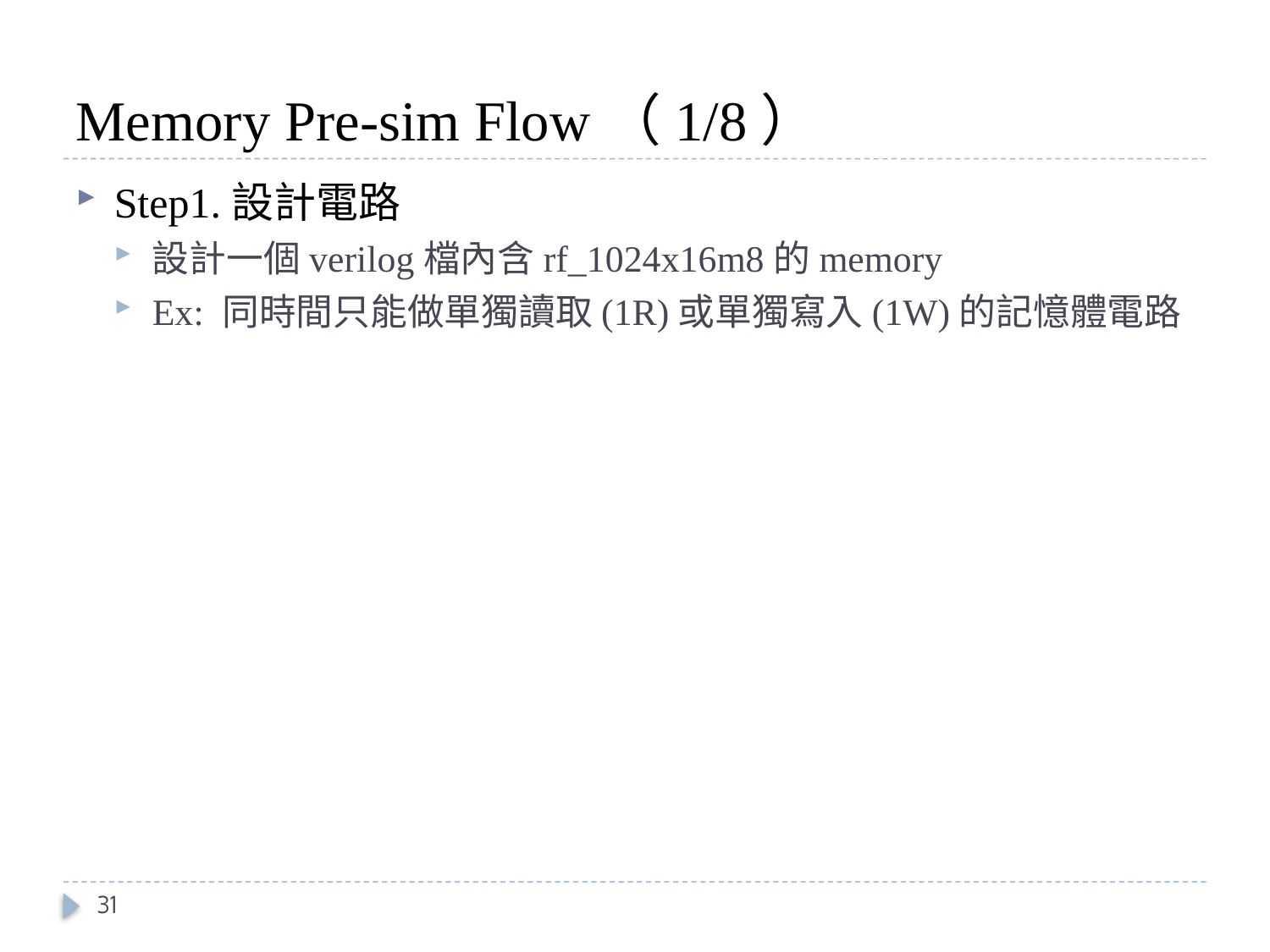

# Memory Pre-sim Flow（1/8）
Step1.設計電路
設計一個verilog檔內含rf_1024x16m8的memory
Ex: 同時間只能做單獨讀取(1R)或單獨寫入(1W)的記憶體電路

31